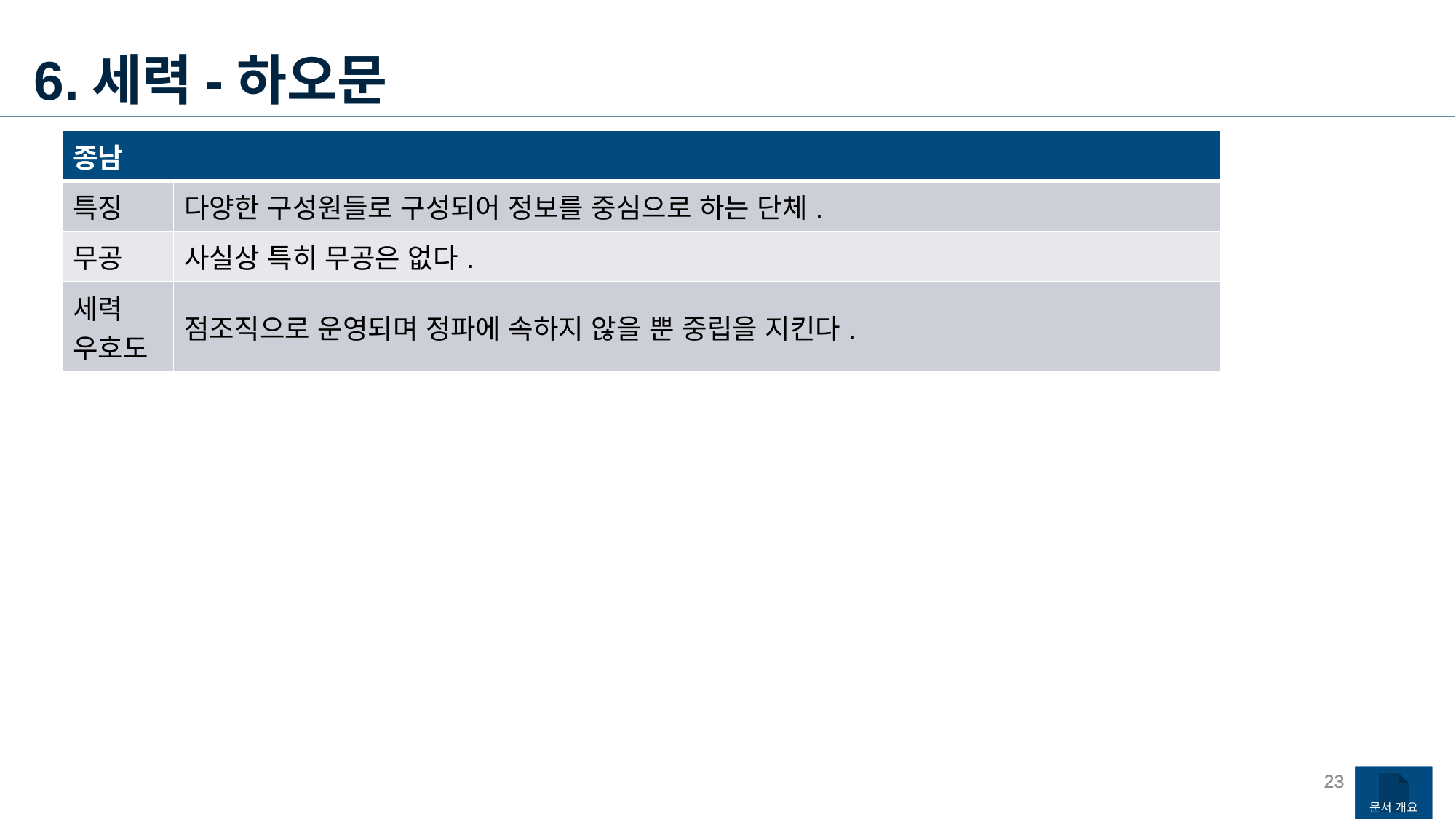

6.세력-하오문
| 종남 |  |
| --- | --- |
| 특징 | 다양한 구성원들로 구성되어 정보를 중심으로 하는 단체. |
| 무공 | 사실상 특히 무공은 없다. |
| 세력 우호도 | 점조직으로 운영되며 정파에 속하지 않을 뿐 중립을 지킨다. |
23
23

문서 개요

문서 개요